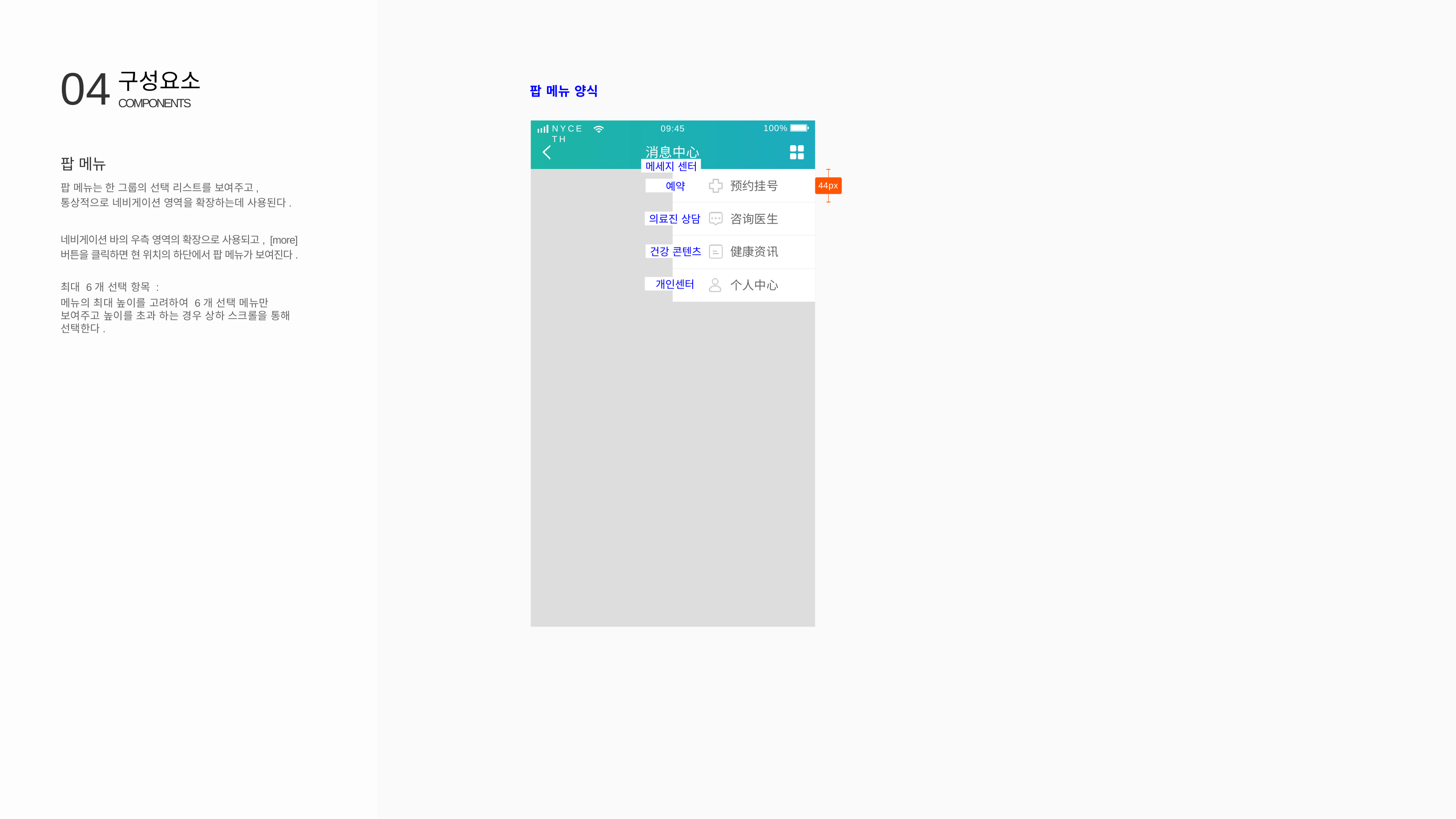

04
구성요소
COMPONENTS
팝 메뉴 양식
09:45

消息中心

100%
NYCETH

팝 메뉴
팝 메뉴는 한 그룹의 선택 리스트를 보여주고,  통상적으로 네비게이션 영역을 확장하는데 사용된다.

네비게이션 바의 우측 영역의 확장으로 사용되고,  [more] 버튼을 클릭하면 현 위치의 하단에서 팝 메뉴가 보여진다.

최대 6개 선택 항목 :
메뉴의 최대 높이를 고려하여 6개 선택 메뉴만 보여주고 높이를 초과 하는 경우 상하 스크롤을 통해 선택한다.

메세지 센터

预约挂号

44px
예약

咨询医生
의료진 상담

健康资讯
건강 콘텐츠

个人中心
개인센터